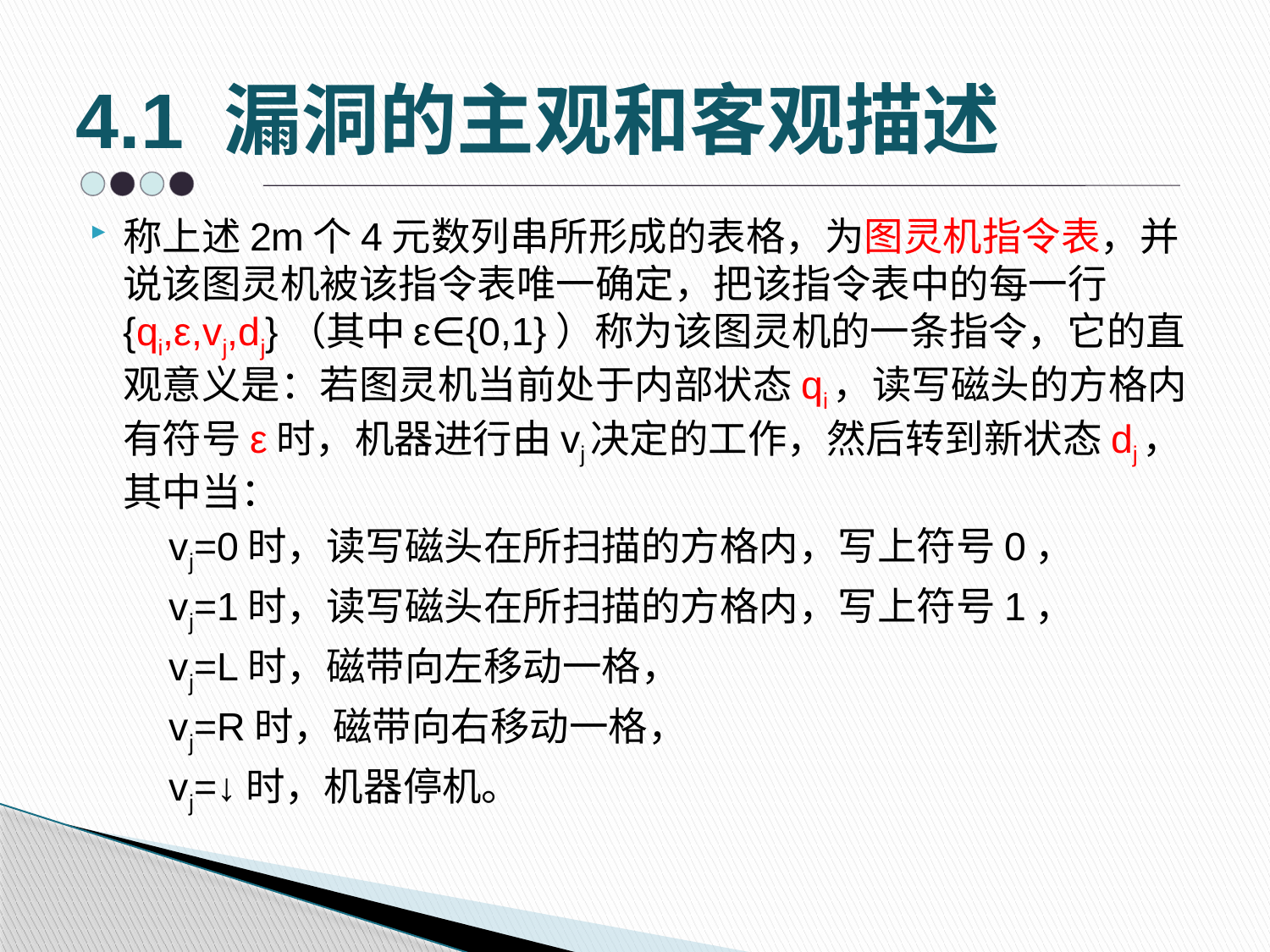

# 4.1 漏洞的主观和客观描述

称上述2m个4元数列串所形成的表格，为图灵机指令表，并说该图灵机被该指令表唯一确定，把该指令表中的每一行{qi,ε,vj,dj}（其中ε∈{0,1}）称为该图灵机的一条指令，它的直观意义是：若图灵机当前处于内部状态qi，读写磁头的方格内有符号ε时，机器进行由vj决定的工作，然后转到新状态dj，其中当：
vj=0时，读写磁头在所扫描的方格内，写上符号0，
vj=1时，读写磁头在所扫描的方格内，写上符号1，
vj=L时，磁带向左移动一格，
vj=R时，磁带向右移动一格，
vj=↓时，机器停机。